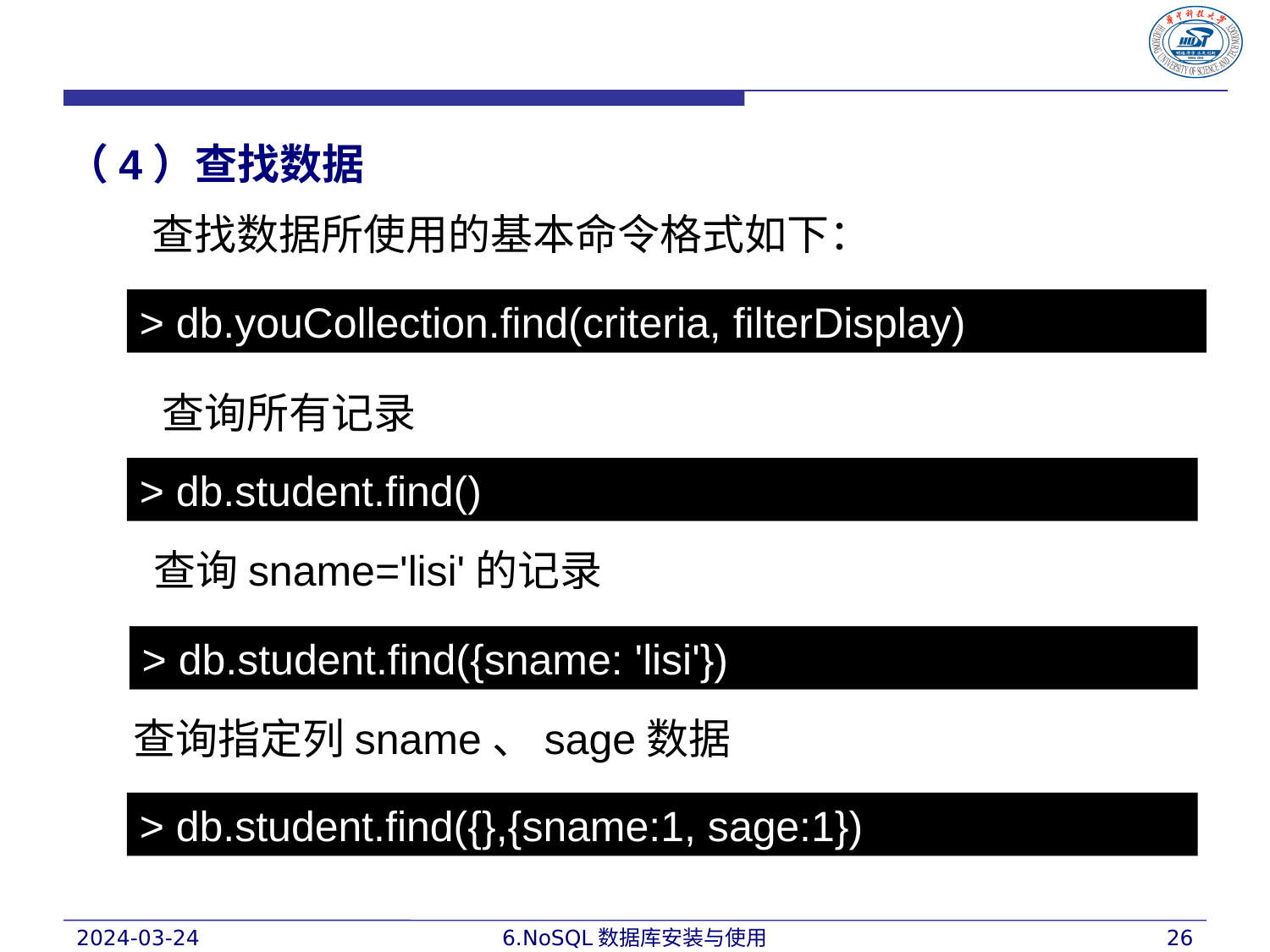

（4）查找数据
查找数据所使用的基本命令格式如下：
> db.youCollection.find(criteria, filterDisplay)
查询所有记录
> db.student.find()
查询sname='lisi'的记录
> db.student.find({sname: 'lisi'})
查询指定列sname、sage数据
> db.student.find({},{sname:1, sage:1})
2024-03-24
6.NoSQL数据库安装与使用
26